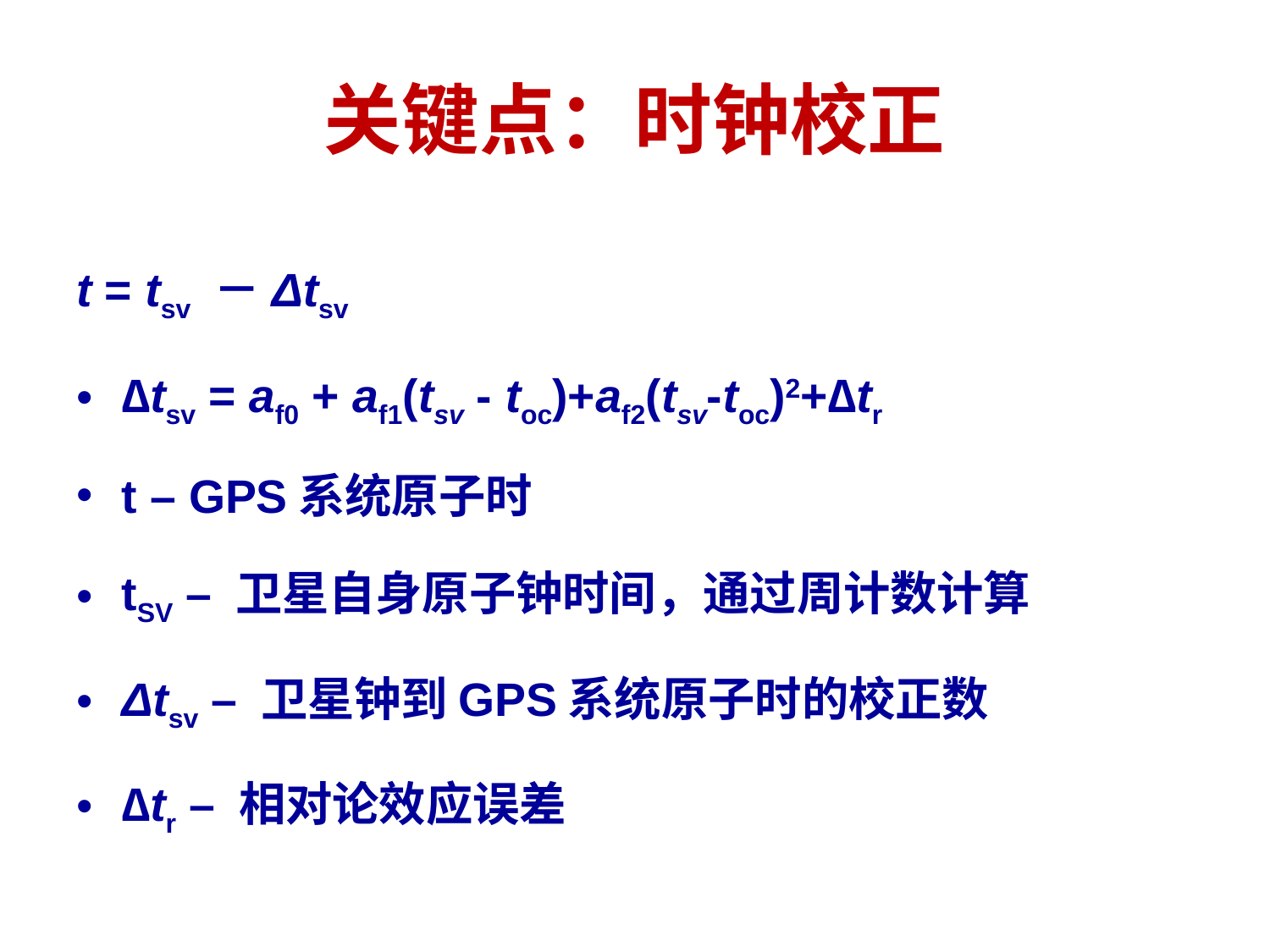

# 关键点：时钟校正
t = tsv －Δtsv
∆tsv = af0 + af1(tsv - toc)+af2(tsv-toc)2+∆tr
t – GPS系统原子时
tSV – 卫星自身原子钟时间，通过周计数计算
Δtsv – 卫星钟到GPS系统原子时的校正数
∆tr – 相对论效应误差